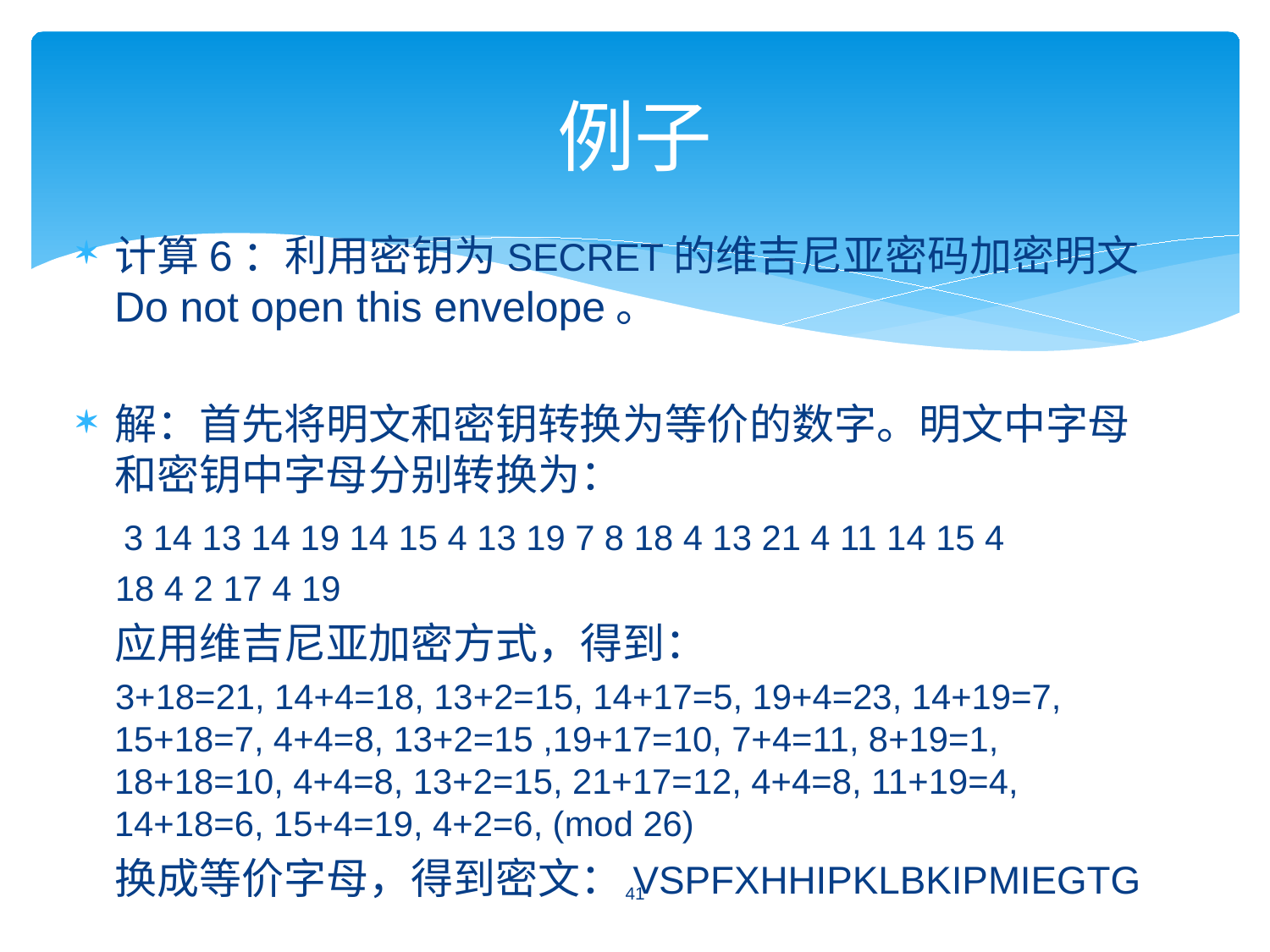

# 例子
计算6：利用密钥为SECRET的维吉尼亚密码加密明文Do not open this envelope。

解：首先将明文和密钥转换为等价的数字。明文中字母和密钥中字母分别转换为：
    3 14 13 14 19 14 15 4 13 19 7 8 18 4 13 21 4 11 14 15 4
    18 4 2 17 4 19
   应用维吉尼亚加密方式，得到：
    3+18=21, 14+4=18, 13+2=15, 14+17=5, 19+4=23, 14+19=7, 15+18=7, 4+4=8, 13+2=15 ,19+17=10, 7+4=11, 8+19=1, 18+18=10, 4+4=8, 13+2=15, 21+17=12, 4+4=8, 11+19=4, 14+18=6, 15+4=19, 4+2=6, (mod 26)
   换成等价字母，得到密文：VSPFXHHIPKLBKIPMIEGTG
41